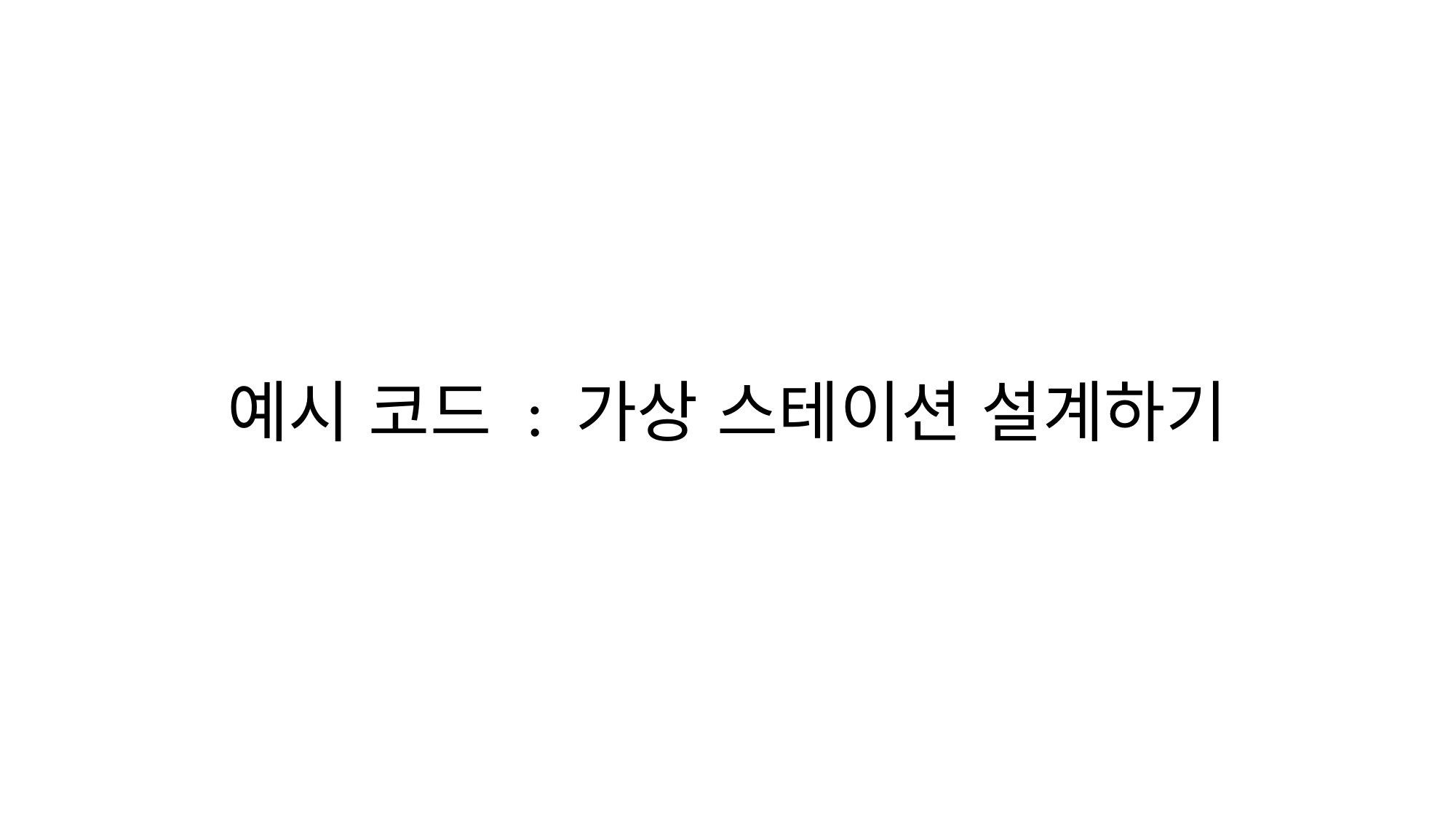

# 예시 코드 : 가상 스테이션 설계하기